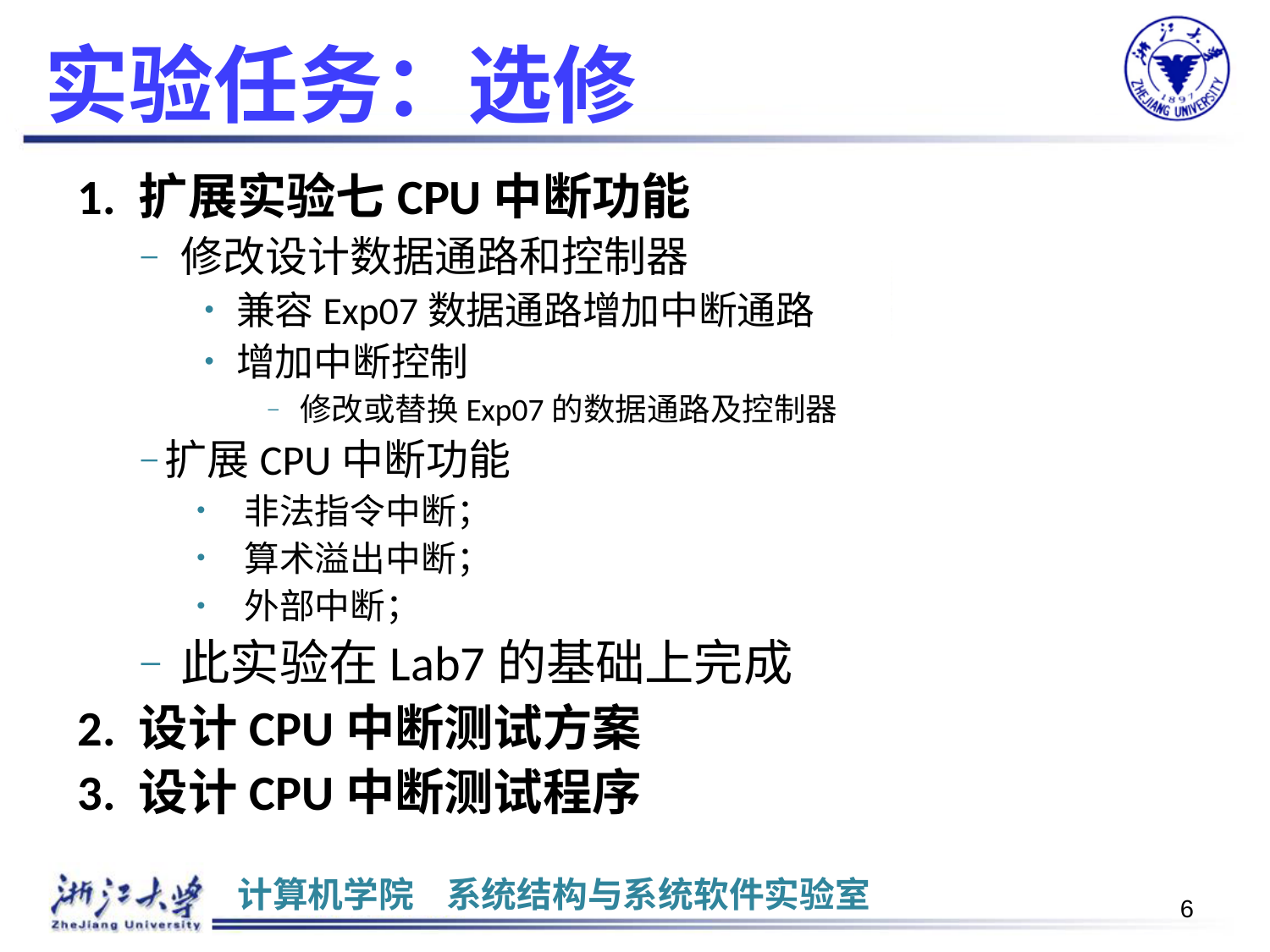

# 实验任务：选修
1. 扩展实验七CPU中断功能
修改设计数据通路和控制器
兼容Exp07数据通路增加中断通路
增加中断控制
修改或替换Exp07的数据通路及控制器
扩展CPU中断功能
非法指令中断；
算术溢出中断；
外部中断；
此实验在Lab7的基础上完成
2. 设计CPU中断测试方案
3. 设计CPU中断测试程序
6